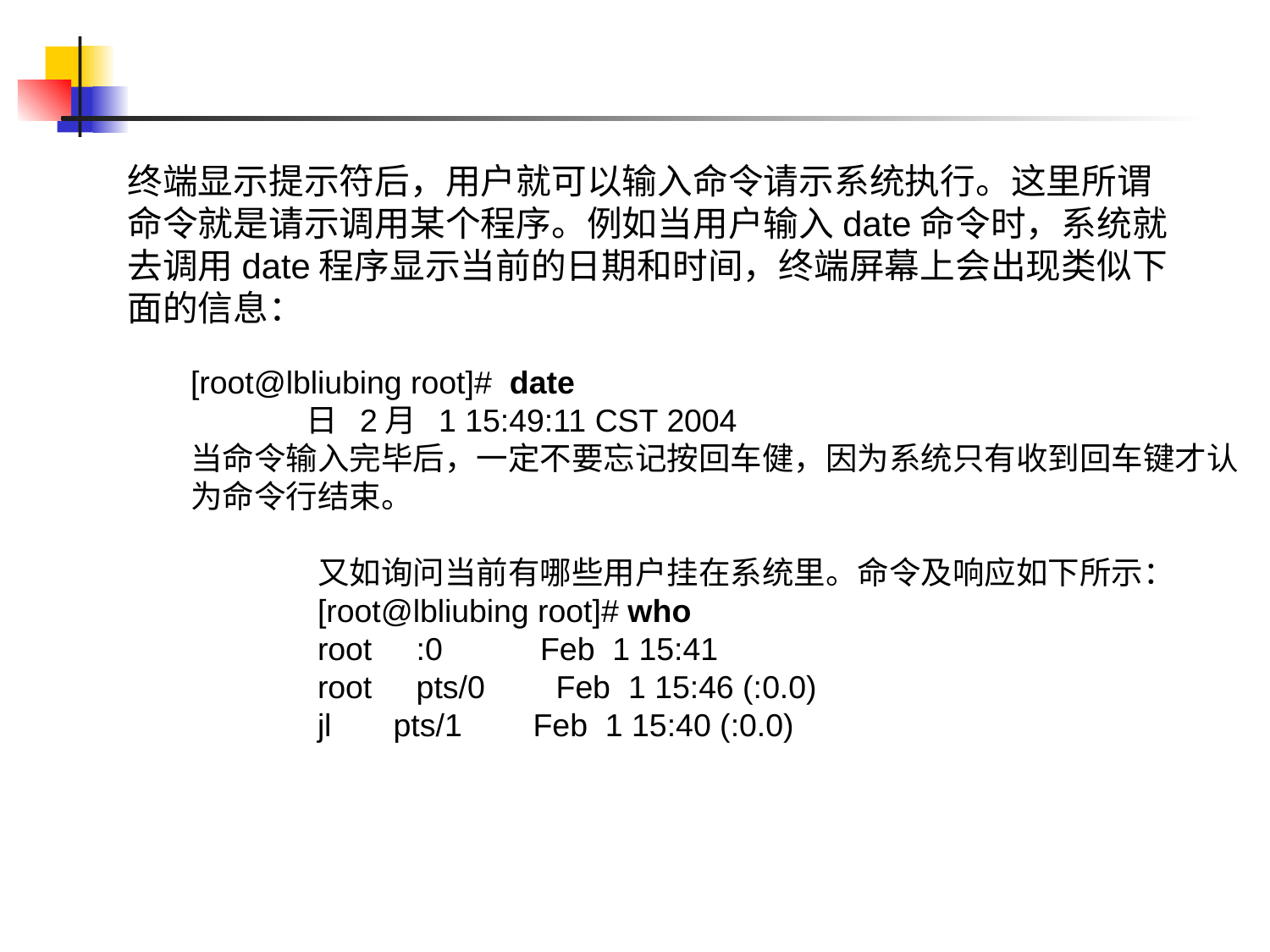

终端显示提示符后，用户就可以输入命令请示系统执行。这里所谓命令就是请示调用某个程序。例如当用户输入date命令时，系统就去调用date程序显示当前的日期和时间，终端屏幕上会出现类似下面的信息：

[root@lbliubing root]#  date
               日  2月  1 15:49:11 CST 2004
当命令输入完毕后，一定不要忘记按回车健，因为系统只有收到回车键才认为命令行结束。

	又如询问当前有哪些用户挂在系统里。命令及响应如下所示：
	[root@lbliubing root]# who
 	root     :0           Feb  1 15:41
	root     pts/0        Feb  1 15:46 (:0.0)
	jl       pts/1        Feb  1 15:40 (:0.0)